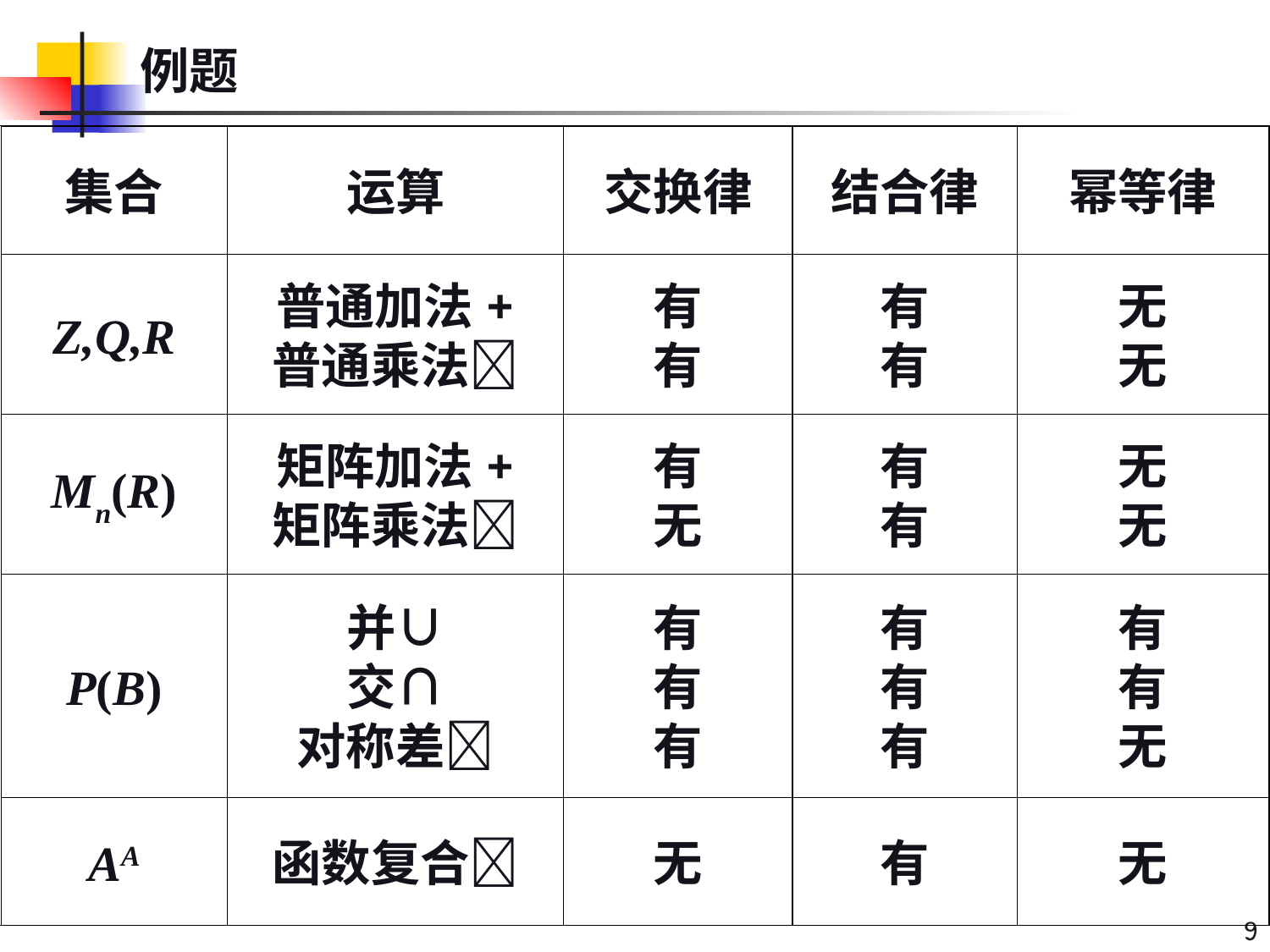

# 例题

集合

运算

交换律

结合律

幂等律

Z,Q,R

普通加法+
普通乘法×

有
有

有
有

无
无

Mn(R)

矩阵加法+
矩阵乘法×

有
无

有
有

无
无

P(B)

并∪
交∩
对称差⊕

有
有
有

有
有
有

有
有
无

AA

函数复合°

无

有

无

9